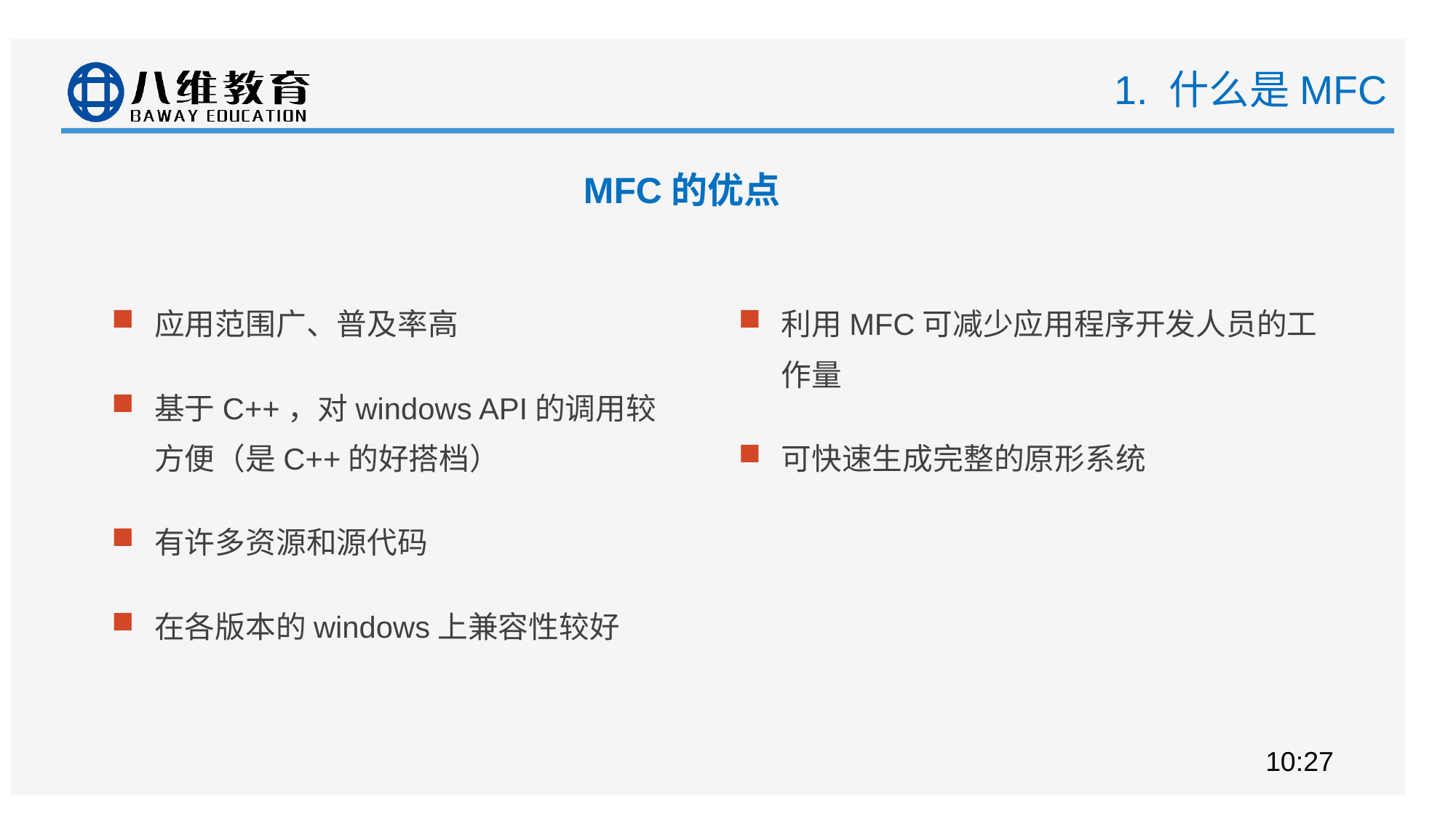

# 1. 什么是MFC
MFC的优点

应用范围广、普及率高
基于C++，对windows API的调用较方便（是C++的好搭档）
有许多资源和源代码
在各版本的windows上兼容性较好

利用MFC可减少应用程序开发人员的工作量
可快速生成完整的原形系统